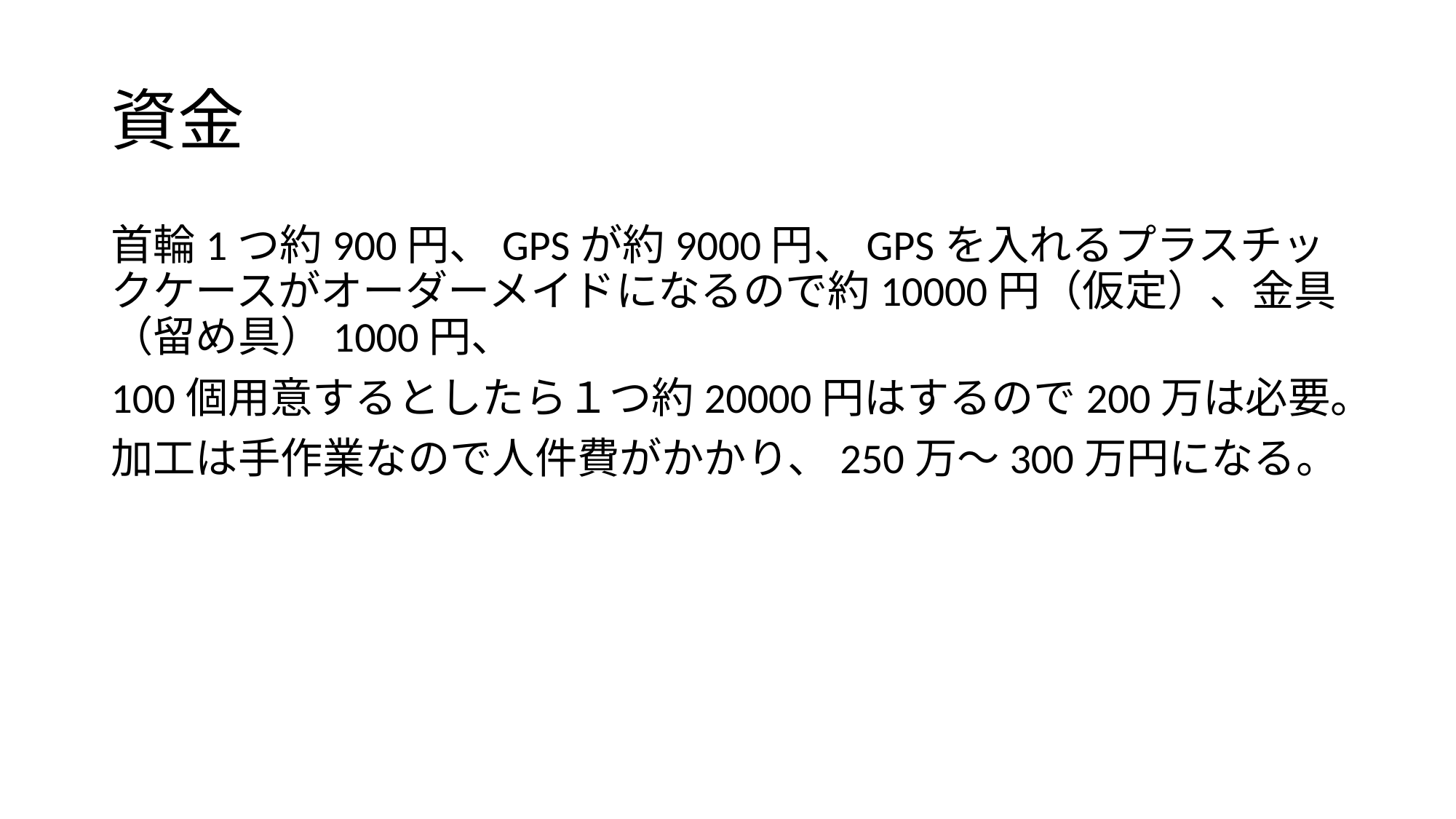

# 資金
首輪1つ約900円、GPSが約9000円、GPSを入れるプラスチックケースがオーダーメイドになるので約10000円（仮定）、金具（留め具）1000円、
100個用意するとしたら１つ約20000円はするので200万は必要。
加工は手作業なので人件費がかかり、250万～300万円になる。